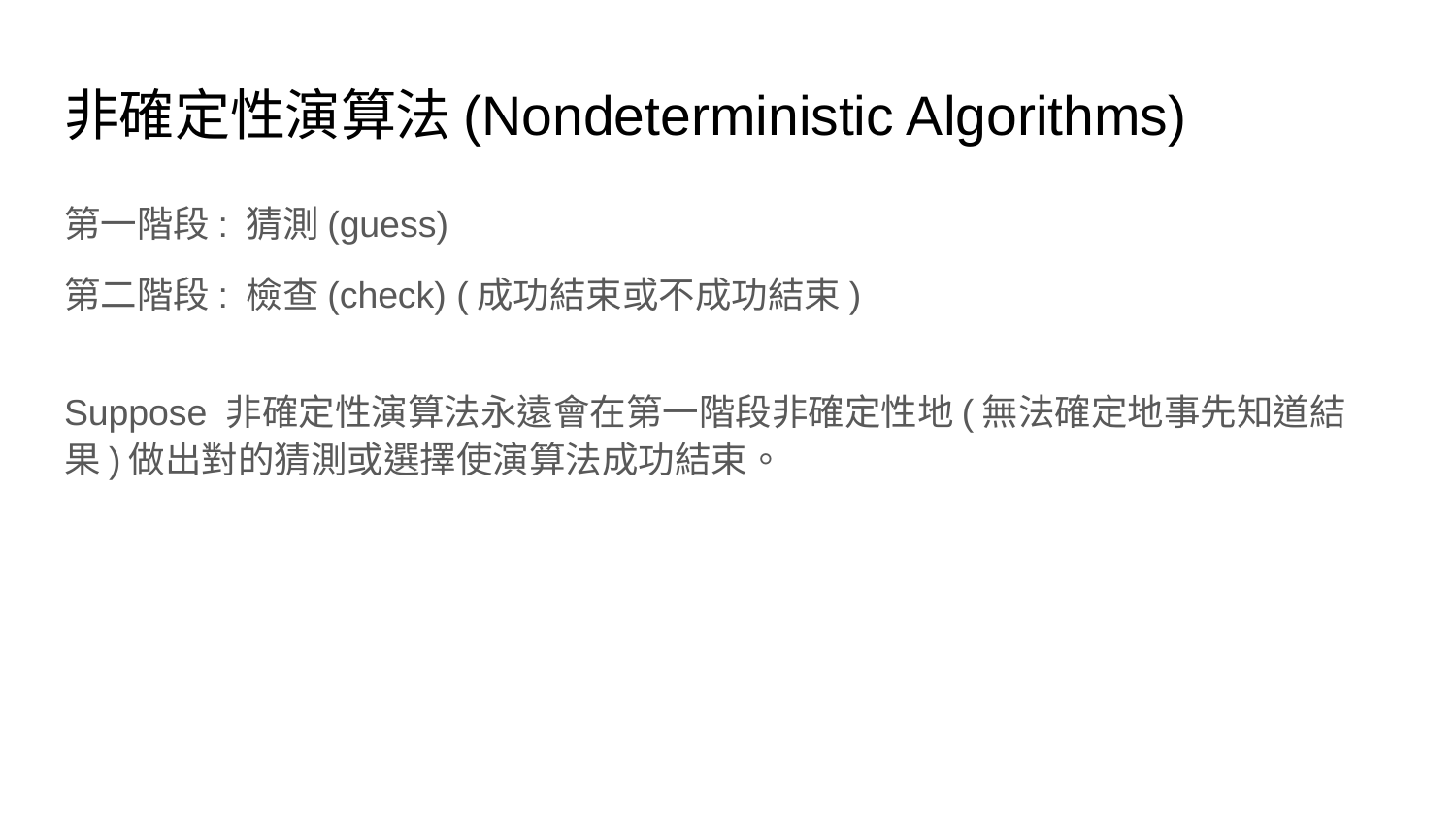

# 非確定性演算法(Nondeterministic Algorithms)
第一階段: 猜測(guess)
第二階段: 檢查(check) (成功結束或不成功結束)
Suppose 非確定性演算法永遠會在第一階段非確定性地(無法確定地事先知道結果)做出對的猜測或選擇使演算法成功結束。